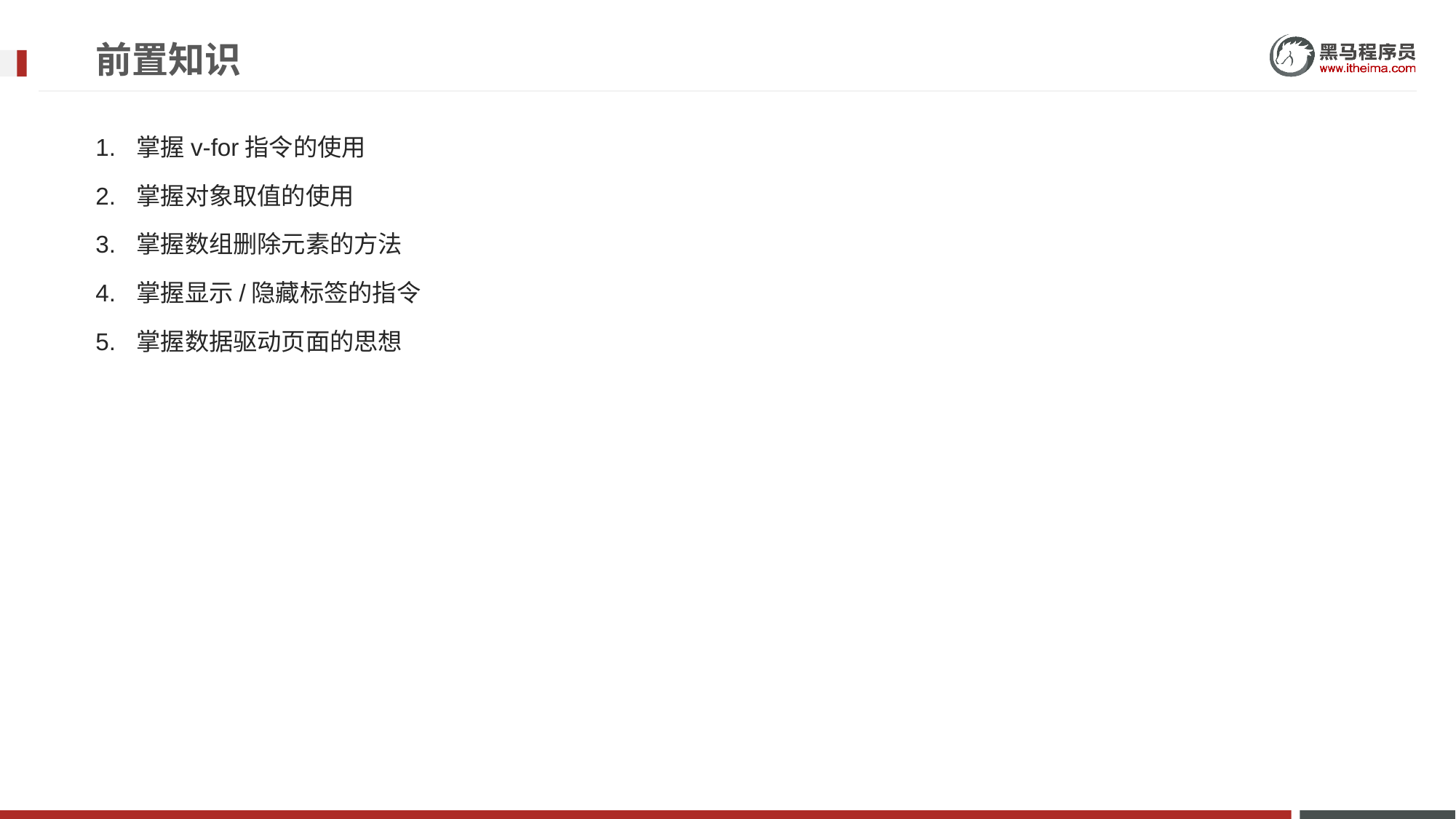

# 前置知识
掌握v-for指令的使用
掌握对象取值的使用
掌握数组删除元素的方法
掌握显示/隐藏标签的指令
掌握数据驱动页面的思想